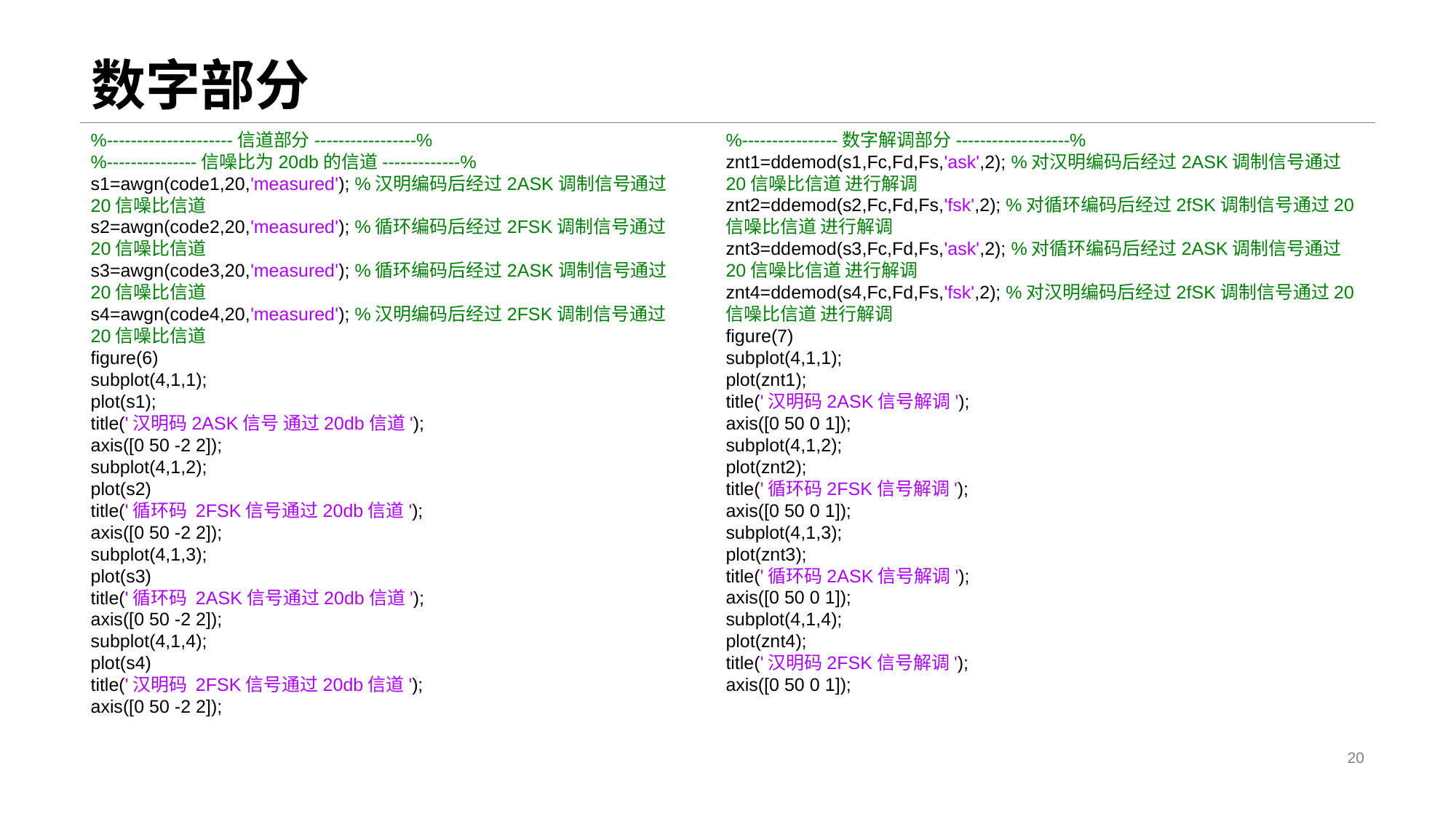

# 数字部分
%---------------------信道部分-----------------%
%---------------信噪比为20db的信道-------------%
s1=awgn(code1,20,'measured'); %汉明编码后经过2ASK调制信号通过20信噪比信道
s2=awgn(code2,20,'measured'); %循环编码后经过2FSK调制信号通过20信噪比信道
s3=awgn(code3,20,'measured'); %循环编码后经过2ASK调制信号通过20信噪比信道
s4=awgn(code4,20,'measured'); %汉明编码后经过2FSK调制信号通过20信噪比信道
figure(6)
subplot(4,1,1);
plot(s1);
title('汉明码2ASK信号 通过20db信道');
axis([0 50 -2 2]);
subplot(4,1,2);
plot(s2)
title('循环码 2FSK信号通过20db信道');
axis([0 50 -2 2]);
subplot(4,1,3);
plot(s3)
title('循环码 2ASK信号通过20db信道');
axis([0 50 -2 2]);
subplot(4,1,4);
plot(s4)
title('汉明码 2FSK信号通过20db信道');
axis([0 50 -2 2]);
%----------------数字解调部分-------------------%
znt1=ddemod(s1,Fc,Fd,Fs,'ask',2); %对汉明编码后经过2ASK调制信号通过20信噪比信道 进行解调
znt2=ddemod(s2,Fc,Fd,Fs,'fsk',2); %对循环编码后经过2fSK调制信号通过20信噪比信道 进行解调
znt3=ddemod(s3,Fc,Fd,Fs,'ask',2); %对循环编码后经过2ASK调制信号通过20信噪比信道 进行解调
znt4=ddemod(s4,Fc,Fd,Fs,'fsk',2); %对汉明编码后经过2fSK调制信号通过20信噪比信道 进行解调
figure(7)
subplot(4,1,1);
plot(znt1);
title('汉明码2ASK信号解调');
axis([0 50 0 1]);
subplot(4,1,2);
plot(znt2);
title('循环码2FSK信号解调');
axis([0 50 0 1]);
subplot(4,1,3);
plot(znt3);
title('循环码2ASK信号解调');
axis([0 50 0 1]);
subplot(4,1,4);
plot(znt4);
title('汉明码2FSK信号解调');
axis([0 50 0 1]);
20